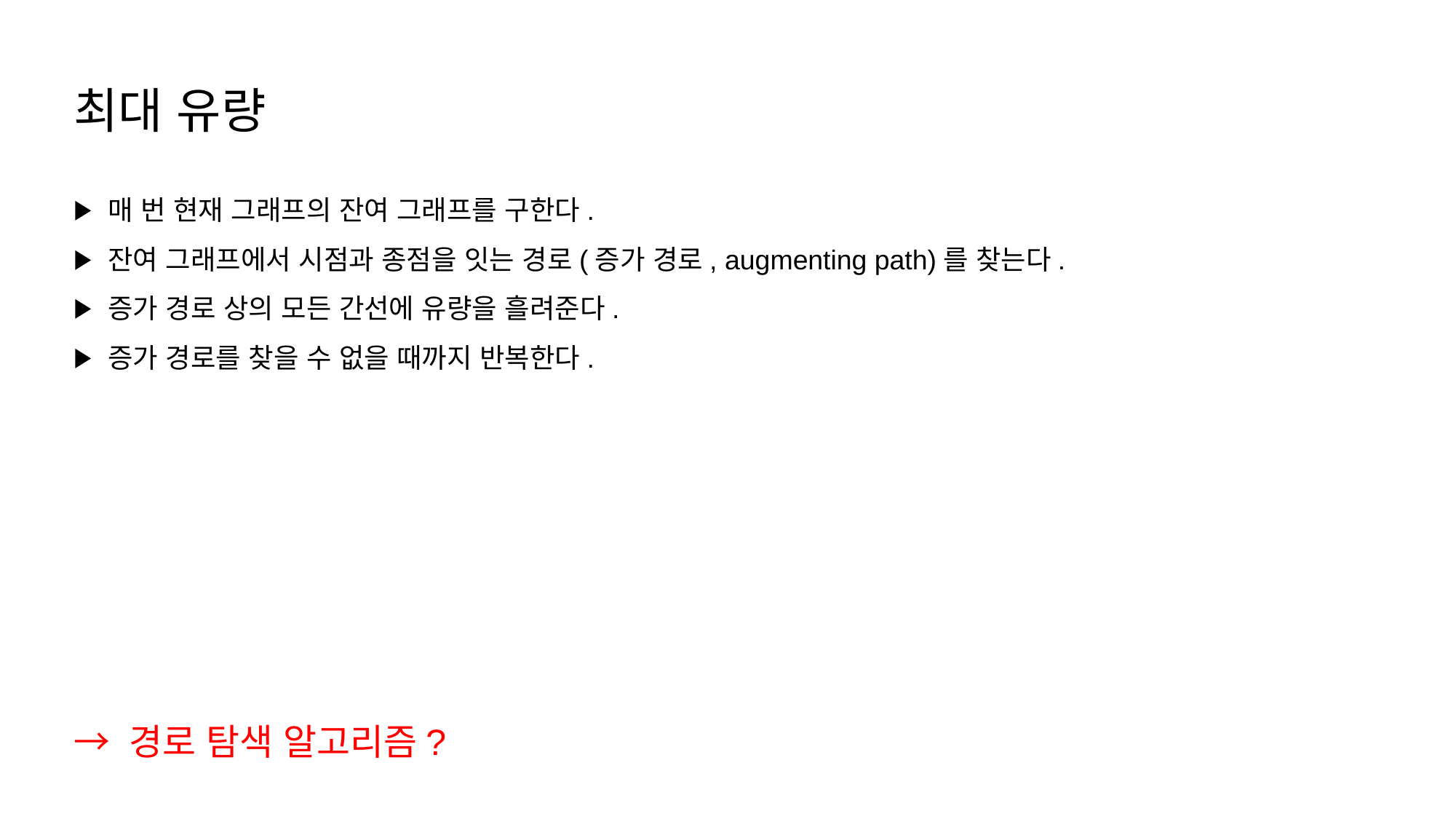

최대 유량
매 번 현재 그래프의 잔여 그래프를 구한다.
잔여 그래프에서 시점과 종점을 잇는 경로(증가 경로, augmenting path)를 찾는다.
증가 경로 상의 모든 간선에 유량을 흘려준다.
증가 경로를 찾을 수 없을 때까지 반복한다.
→ 경로 탐색 알고리즘?